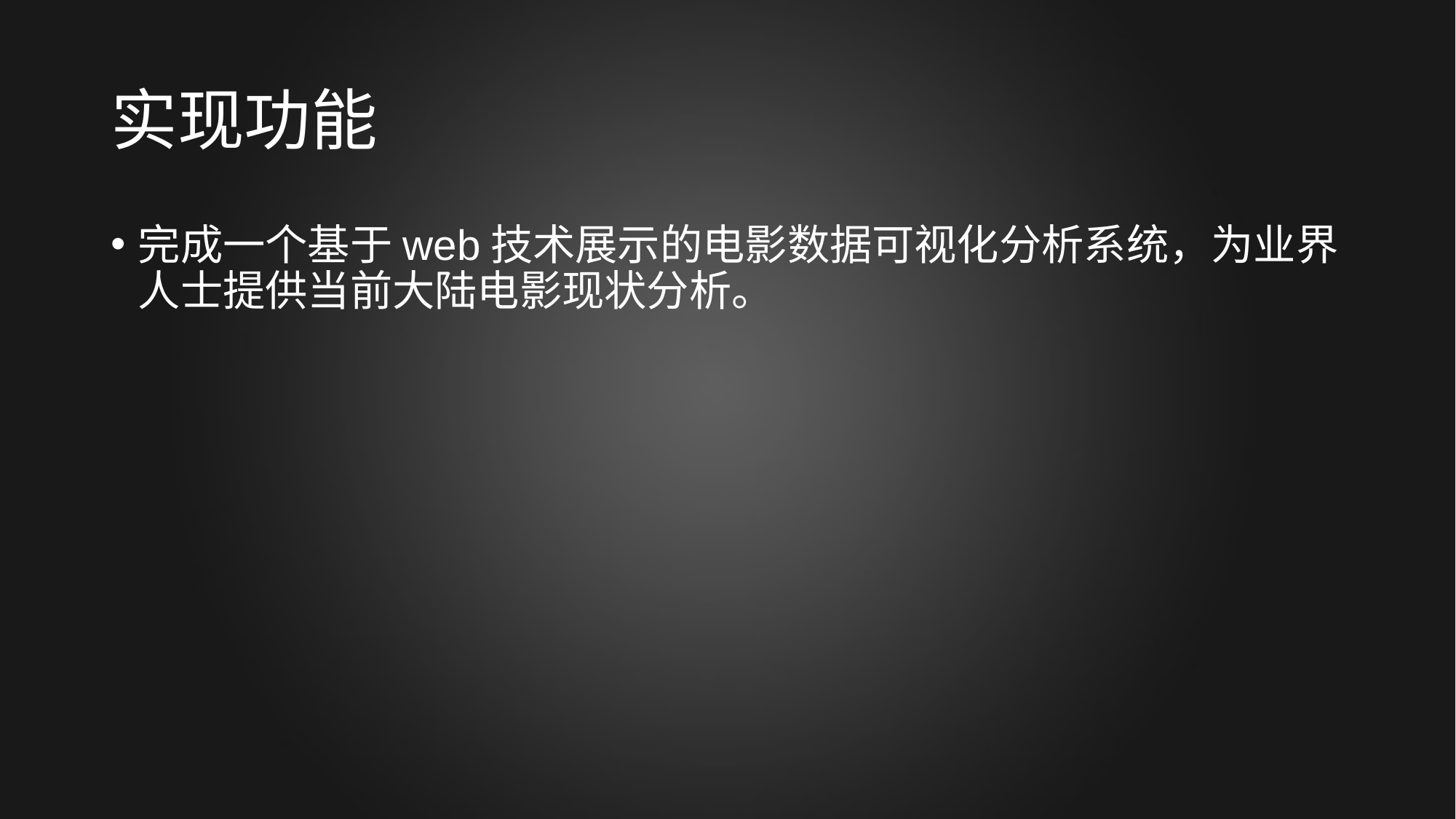

# 实现功能
完成一个基于web技术展示的电影数据可视化分析系统，为业界人士提供当前大陆电影现状分析。